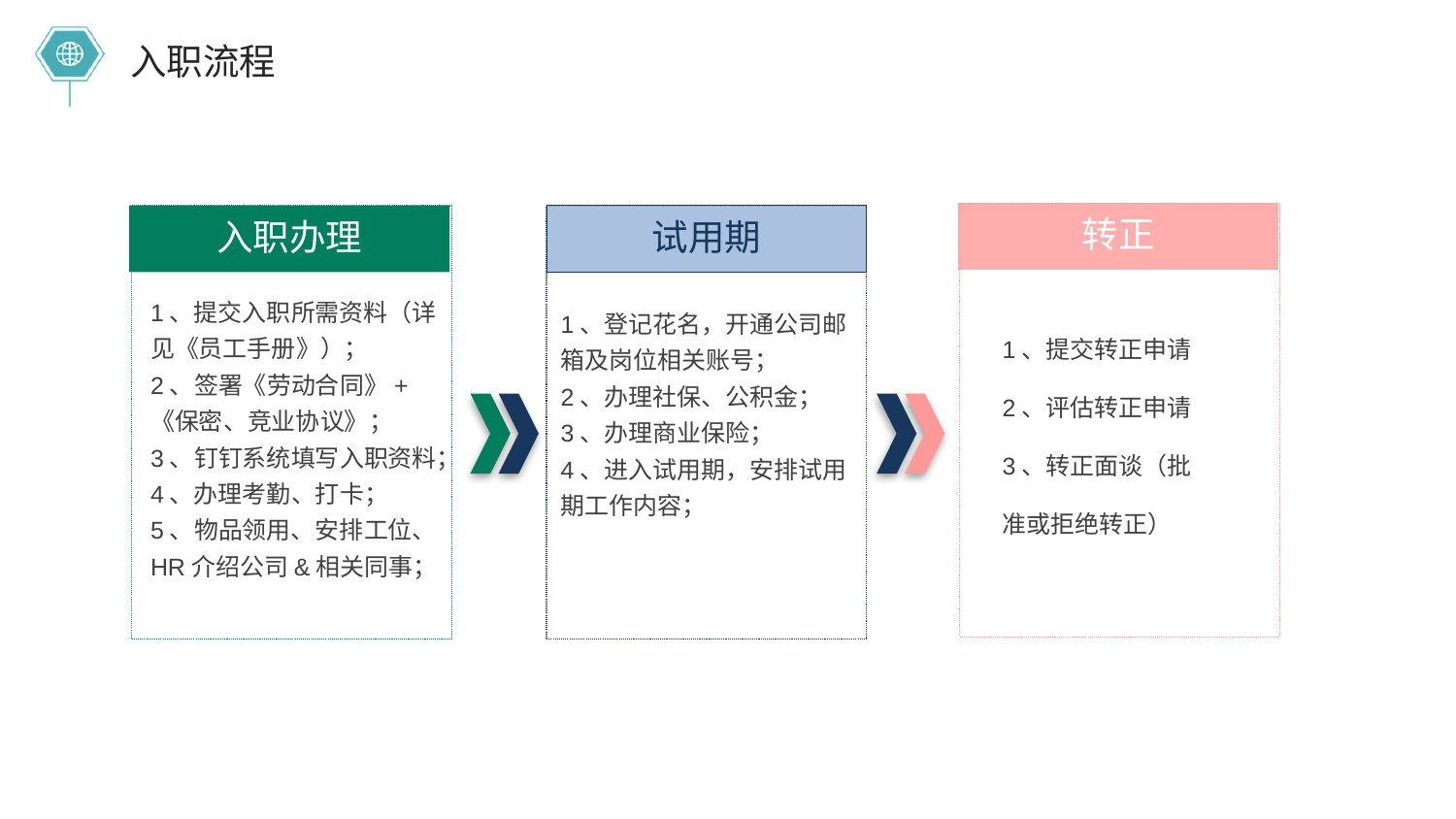

入职流程

1、提交转正申请
2、评估转正申请
3、转正面谈（批       准或拒绝转正）

转正
入职办理
试用期

1、提交入职所需资料（详见《员工手册》）；
2、签署《劳动合同》+《保密、竞业协议》；
3、钉钉系统填写入职资料；
4、办理考勤、打卡；
5、物品领用、安排工位、HR介绍公司&相关同事；

1、登记花名，开通公司邮箱及岗位相关账号；
2、办理社保、公积金；
3、办理商业保险；
4、进入试用期，安排试用期工作内容；